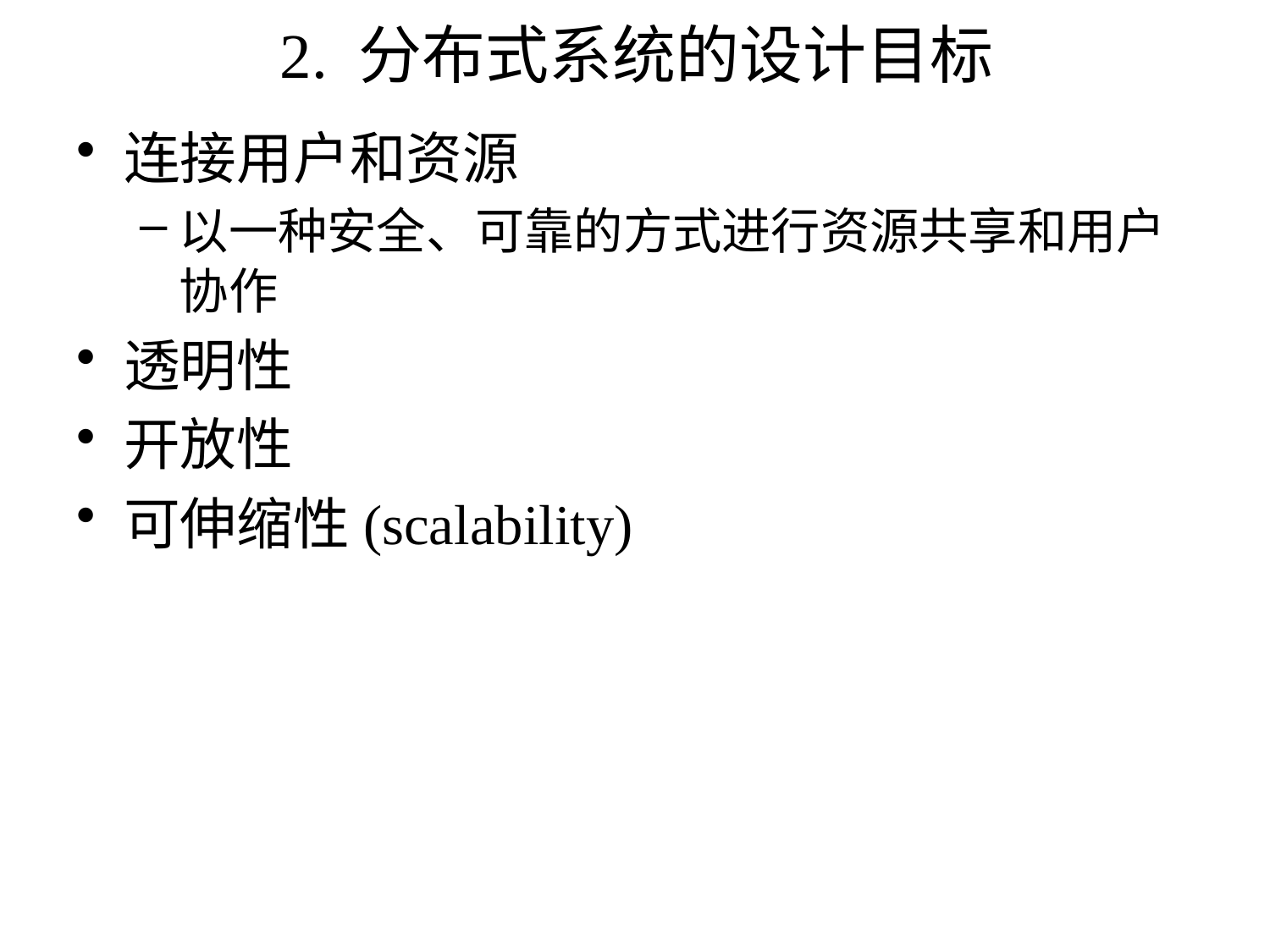

# 2. 分布式系统的设计目标
连接用户和资源
以一种安全、可靠的方式进行资源共享和用户协作
透明性
开放性
可伸缩性(scalability)